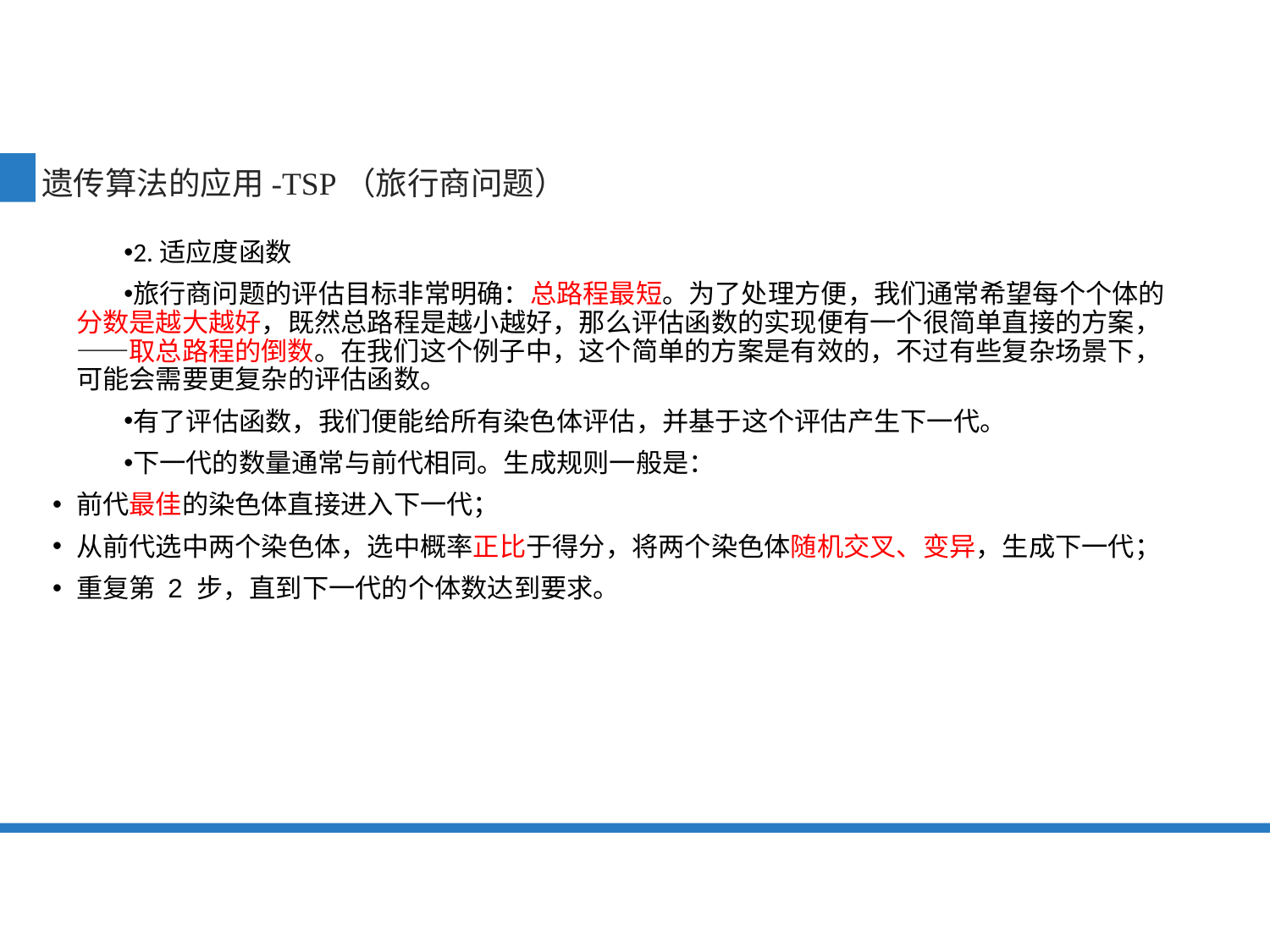

遗传算法的应用-TSP（旅行商问题）
2.适应度函数
旅行商问题的评估目标非常明确：总路程最短。为了处理方便，我们通常希望每个个体的分数是越大越好，既然总路程是越小越好，那么评估函数的实现便有一个很简单直接的方案，——取总路程的倒数。在我们这个例子中，这个简单的方案是有效的，不过有些复杂场景下，可能会需要更复杂的评估函数。
有了评估函数，我们便能给所有染色体评估，并基于这个评估产生下一代。
下一代的数量通常与前代相同。生成规则一般是：
前代最佳的染色体直接进入下一代；
从前代选中两个染色体，选中概率正比于得分，将两个染色体随机交叉、变异，生成下一代；
重复第 2 步，直到下一代的个体数达到要求。